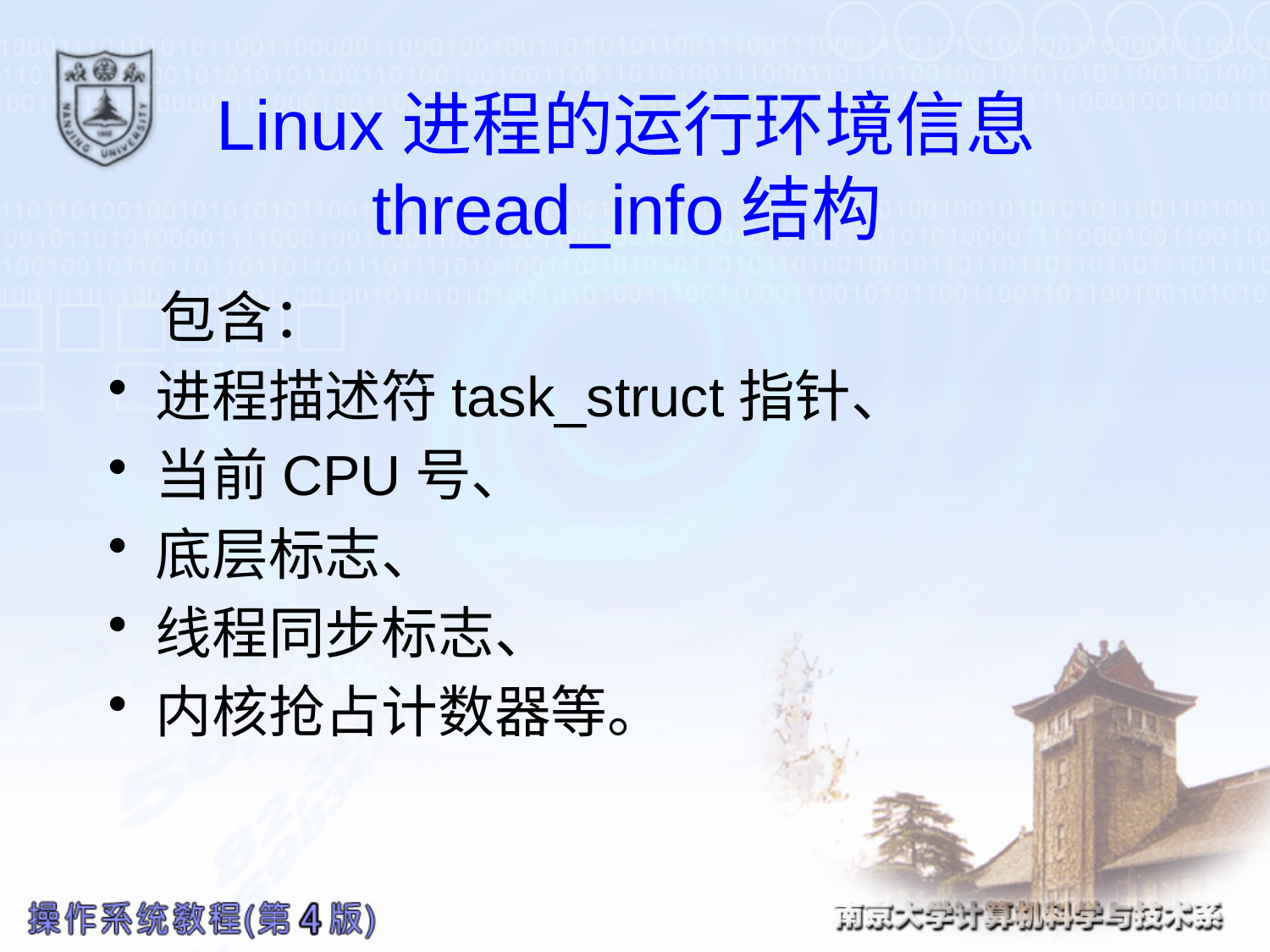

# Linux进程的运行环境信息thread_info结构
   包含：
进程描述符task_struct指针、
当前CPU号、
底层标志、
线程同步标志、
内核抢占计数器等。